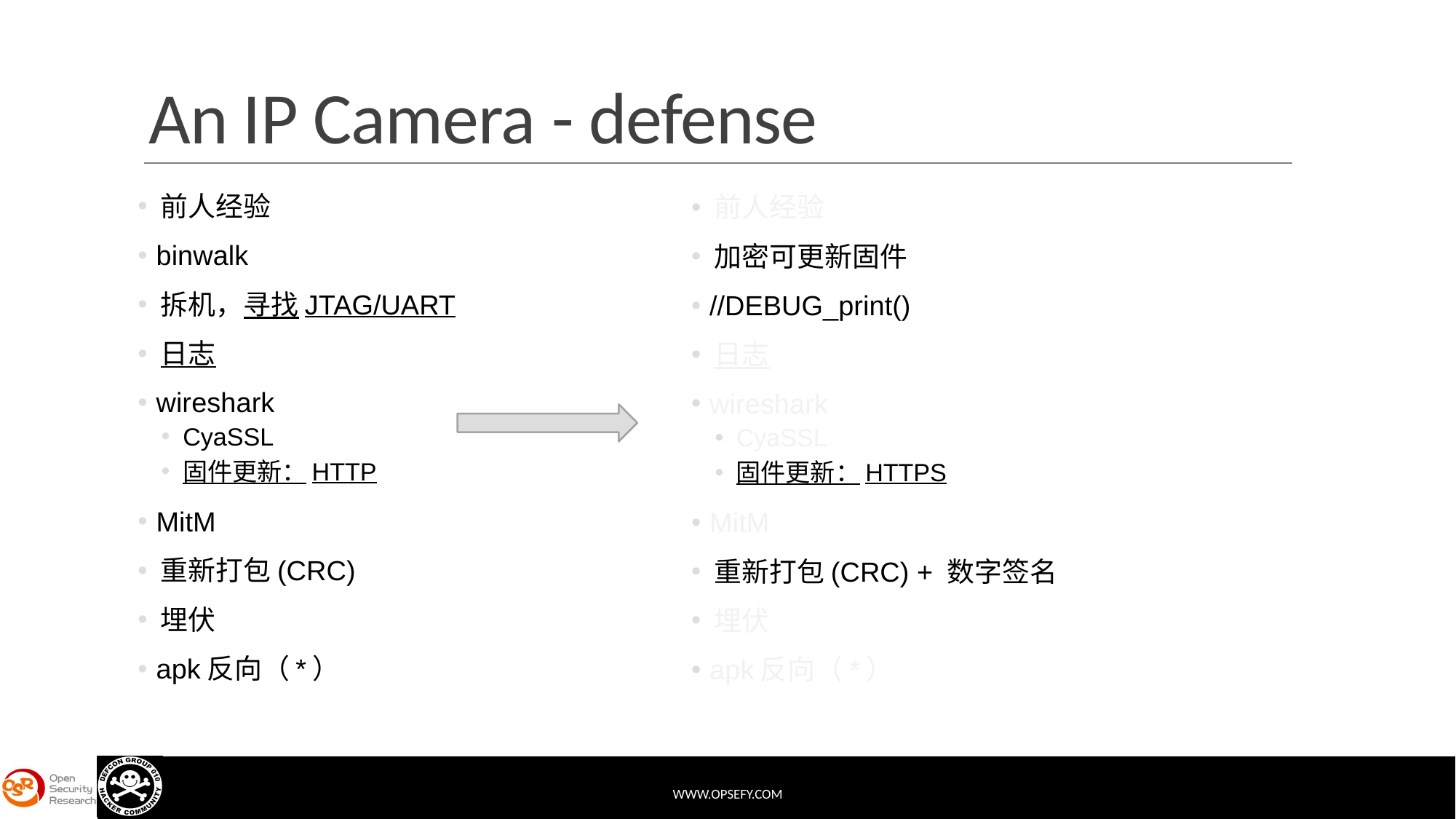

# An IP Camera - defense
 前人经验
 binwalk
 拆机，寻找JTAG/UART
 日志
 wireshark
CyaSSL
固件更新：HTTP
 MitM
 重新打包(CRC)
 埋伏
 apk反向（*）

 前人经验
 加密可更新固件
 //DEBUG_print()
 日志
 wireshark
CyaSSL
固件更新：HTTPS
 MitM
 重新打包(CRC) + 数字签名
 埋伏
 apk反向（*）

4
www.opsefy.com